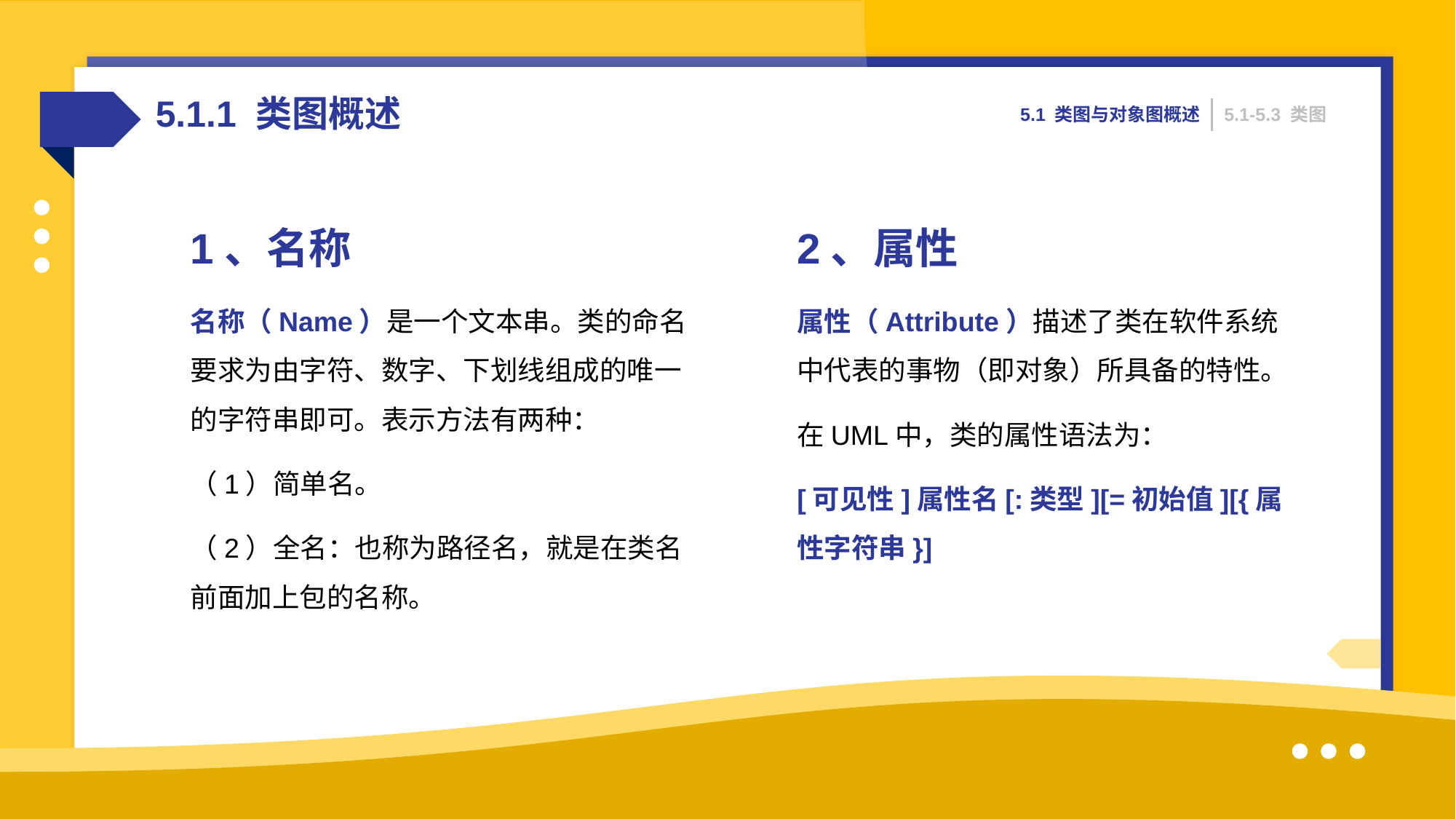

5.1.1 类图概述
5.1 类图与对象图概述
5.1-5.3 类图
1、名称
名称（Name）是一个文本串。类的命名要求为由字符、数字、下划线组成的唯一的字符串即可。表示方法有两种：
（1）简单名。
（2）全名：也称为路径名，就是在类名前面加上包的名称。
2、属性
属性（Attribute）描述了类在软件系统中代表的事物（即对象）所具备的特性。
在UML中，类的属性语法为：
[可见性]属性名[:类型][=初始值][{属性字符串}]